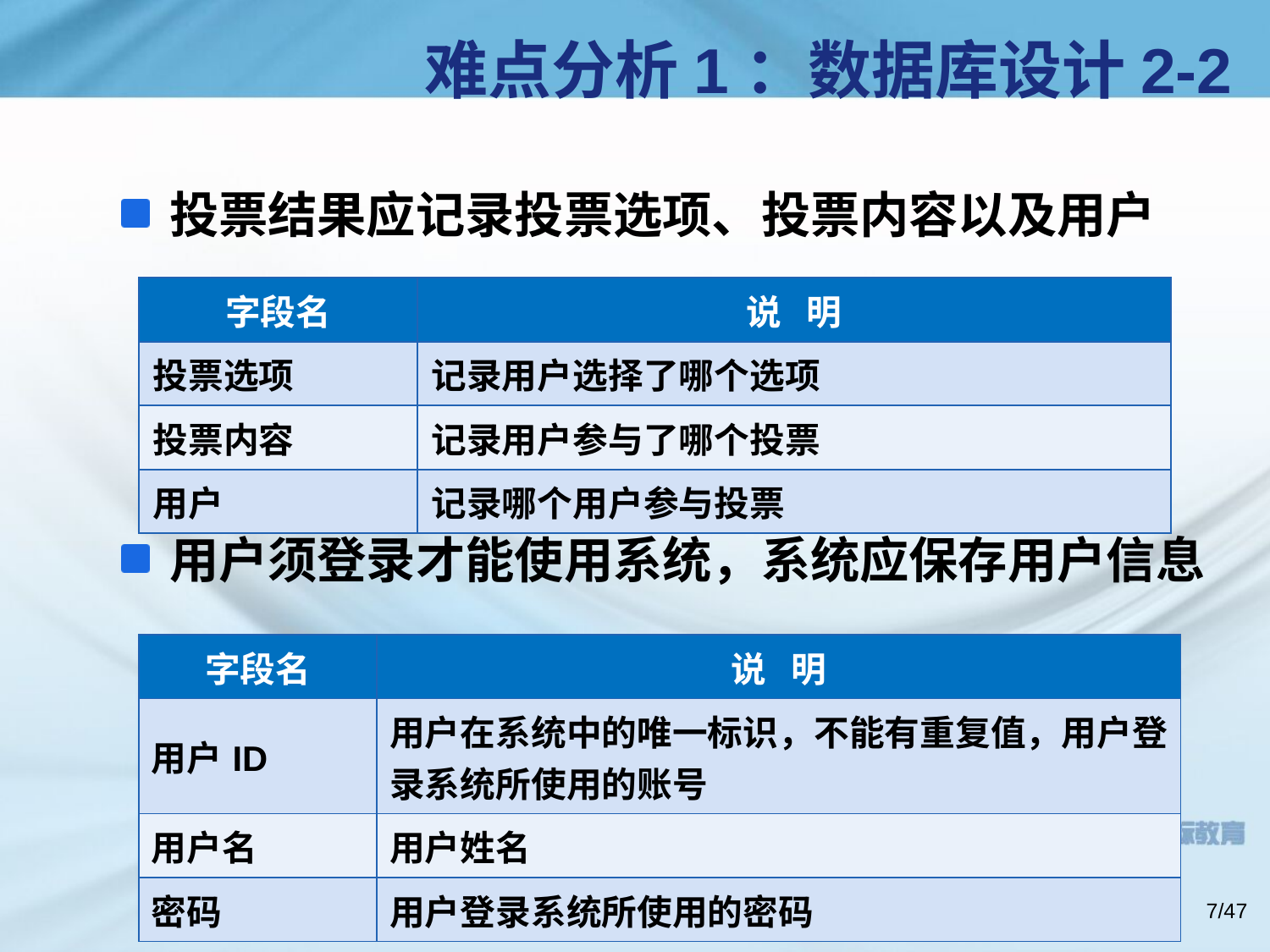

# 难点分析1：数据库设计2-2
投票结果应记录投票选项、投票内容以及用户

用户须登录才能使用系统，系统应保存用户信息

| 字段名 | 说 明 |
| --- | --- |
| 投票选项 | 记录用户选择了哪个选项 |
| 投票内容 | 记录用户参与了哪个投票 |
| 用户 | 记录哪个用户参与投票 |
| 字段名 | 说 明 |
| --- | --- |
| 用户ID | 用户在系统中的唯一标识，不能有重复值，用户登录系统所使用的账号 |
| 用户名 | 用户姓名 |
| 密码 | 用户登录系统所使用的密码 |
7/47